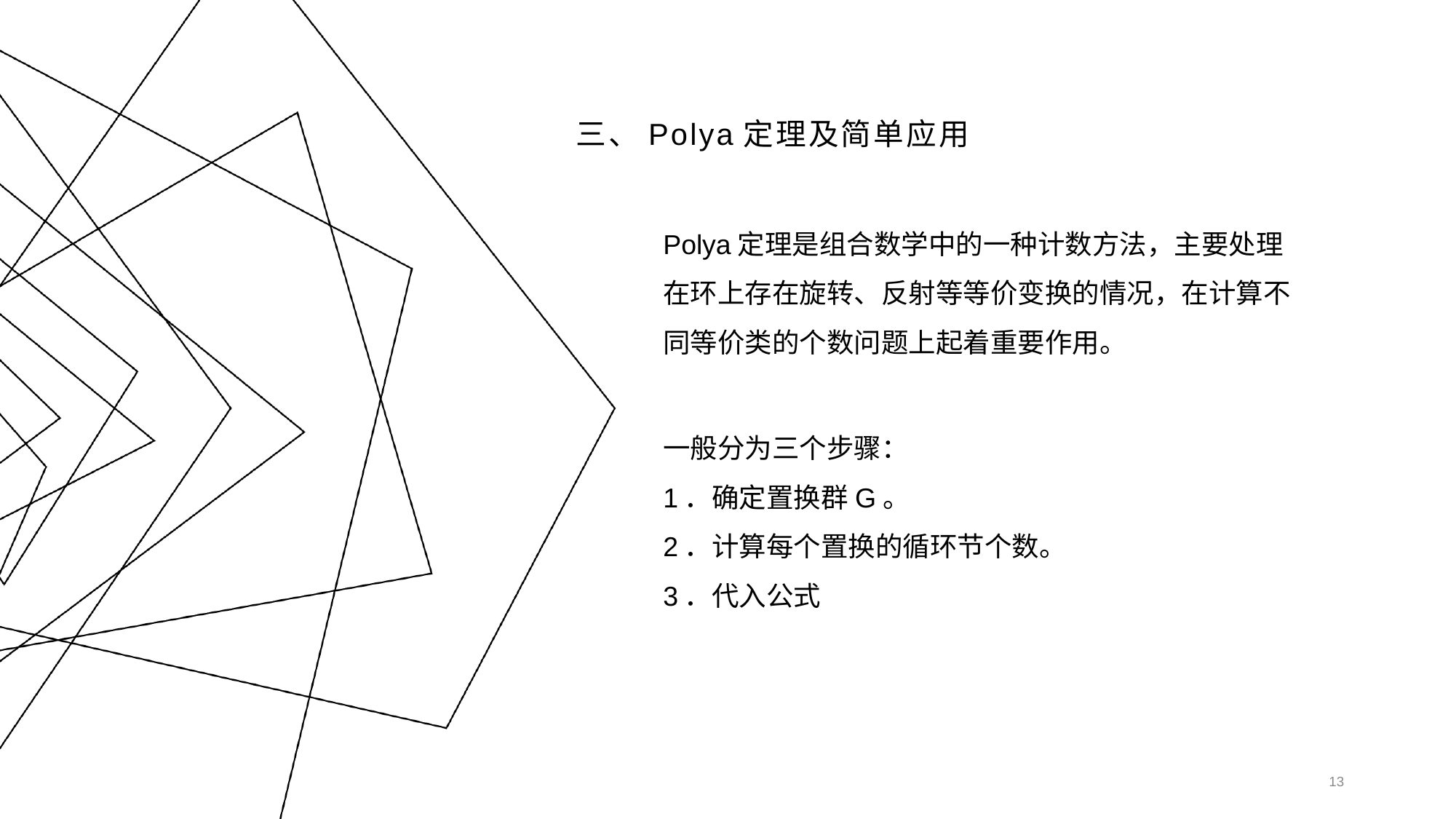

# 三、Polya定理及简单应用
Polya定理是组合数学中的一种计数方法，主要处理在环上存在旋转、反射等等价变换的情况，在计算不同等价类的个数问题上起着重要作用。
一般分为三个步骤：
1．确定置换群G。
2．计算每个置换的循环节个数。
3．代入公式
13